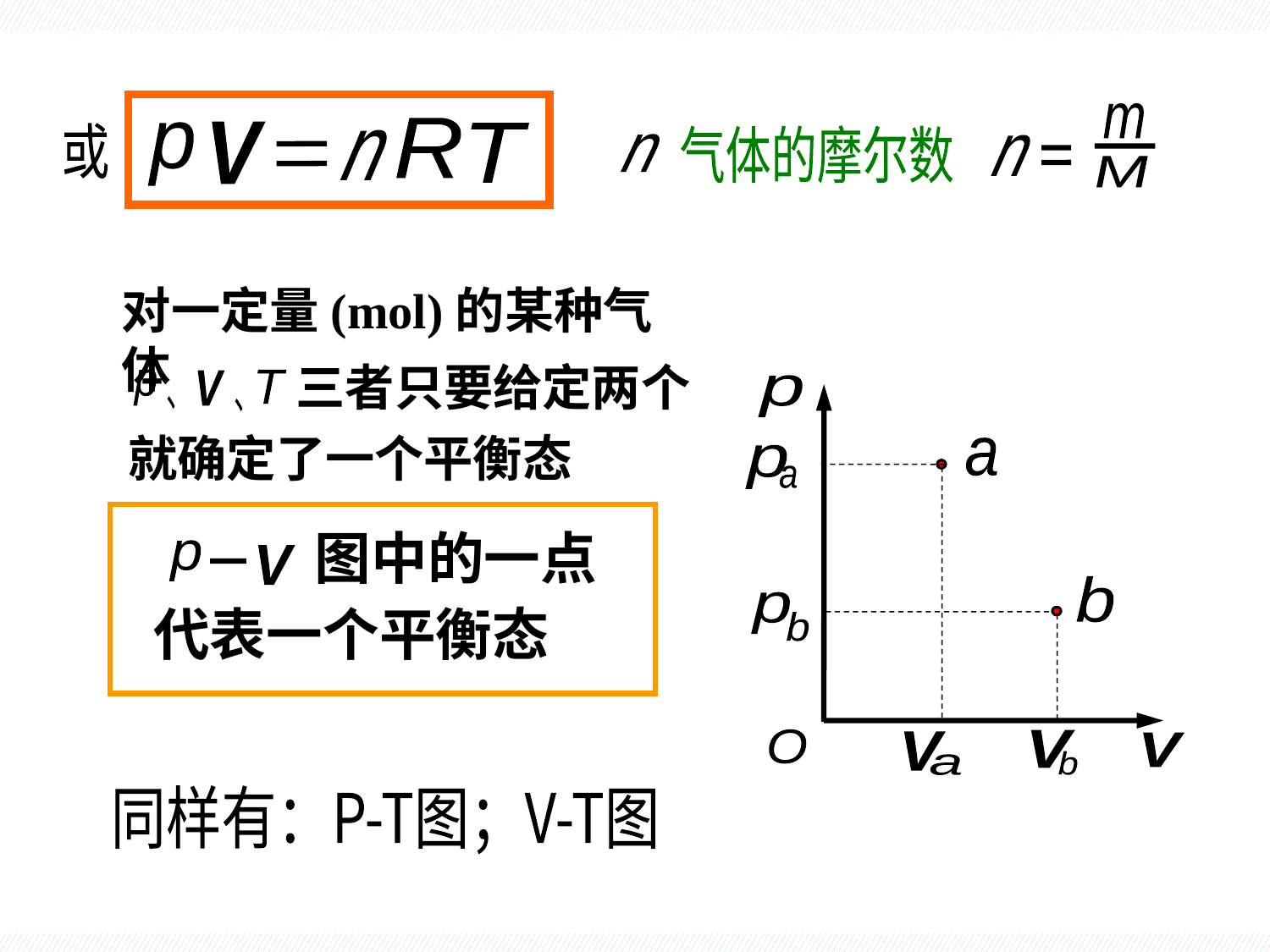

状态方程

m
ν

M
R
T
V
p
或

气体的摩尔数
ν
ν
对一定量(mol)的某种气体
三者只要给定两个
p
T
V
、
、
就确定了一个平衡态

图中的一点
p
V

代表一个平衡态
p

a
p

a

b
p

b

O
V
b
V
V
a
同样有：P-T图；V-T图